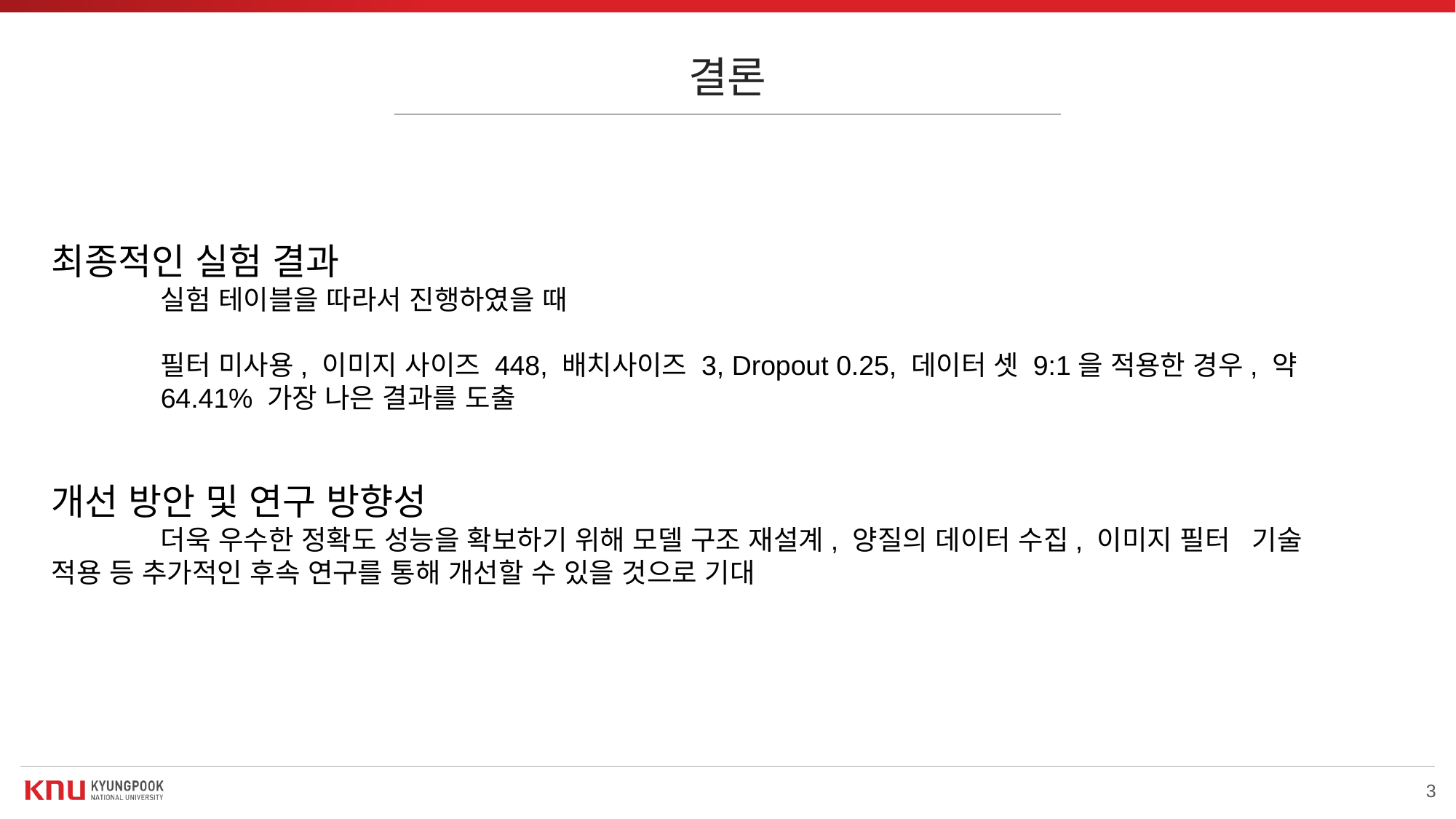

결론

최종적인 실험 결과
	실험 테이블을 따라서 진행하였을 때

	필터 미사용, 이미지 사이즈 448, 배치사이즈 3, Dropout 0.25, 데이터 셋 9:1을 적용한 경우, 약 	64.41% 가장 나은 결과를 도출

개선 방안 및 연구 방향성
	더욱 우수한 정확도 성능을 확보하기 위해 모델 구조 재설계, 양질의 데이터 수집, 이미지 필터 	기술 적용 등 추가적인 후속 연구를 통해 개선할 수 있을 것으로 기대

3